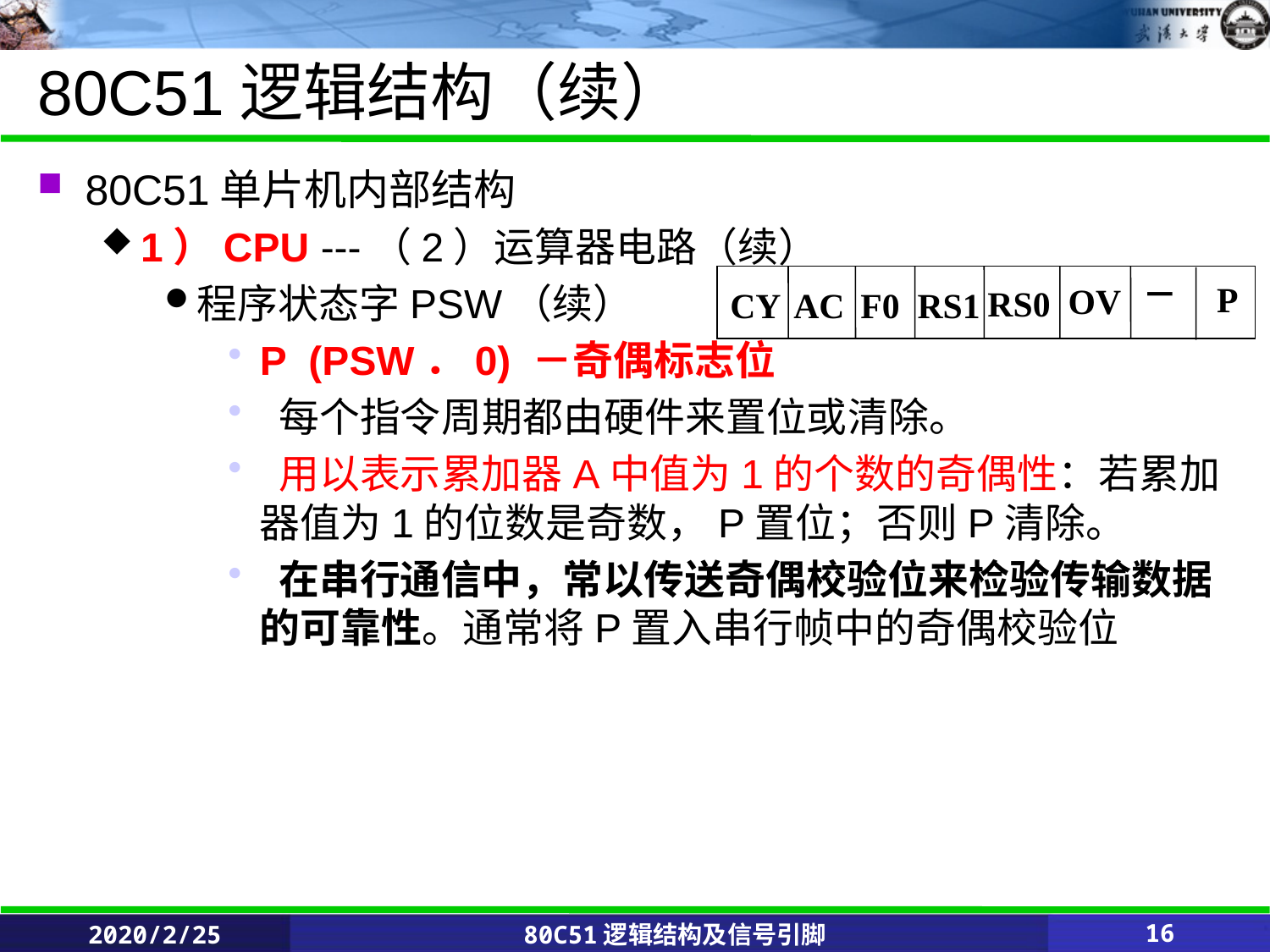

# 80C51逻辑结构（续）
80C51单片机内部结构
1）CPU ---（2）运算器电路（续）
程序状态字PSW（续）
P  (PSW．0) －奇偶标志位
 每个指令周期都由硬件来置位或清除。
 用以表示累加器A中值为1的个数的奇偶性：若累加器值为1的位数是奇数，P置位；否则P清除。
 在串行通信中，常以传送奇偶校验位来检验传输数据的可靠性。通常将P置入串行帧中的奇偶校验位

－

P
OV
RS0
CY
AC
F0
RS1
2020/2/25
80C51逻辑结构及信号引脚
16